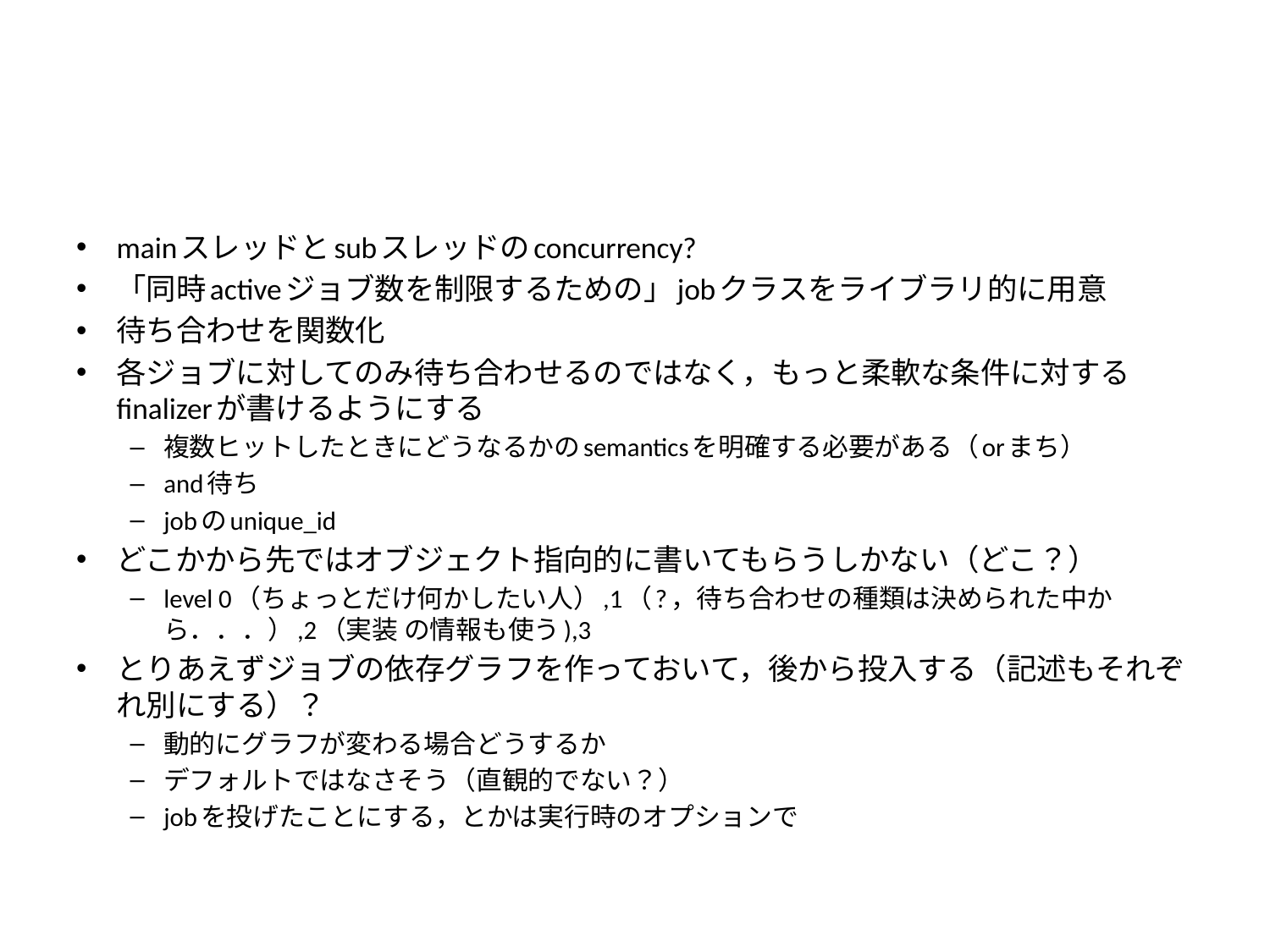

#
mainスレッドとsubスレッドのconcurrency?
「同時activeジョブ数を制限するための」jobクラスをライブラリ的に用意
待ち合わせを関数化
各ジョブに対してのみ待ち合わせるのではなく，もっと柔軟な条件に対するfinalizerが書けるようにする
複数ヒットしたときにどうなるかのsemanticsを明確する必要がある（orまち）
and待ち
jobのunique_id
どこかから先ではオブジェクト指向的に書いてもらうしかない（どこ？）
level 0（ちょっとだけ何かしたい人）,1（?，待ち合わせの種類は決められた中から．．．）,2（実装 の情報も使う),3
とりあえずジョブの依存グラフを作っておいて，後から投入する（記述もそれぞれ別にする）？
動的にグラフが変わる場合どうするか
デフォルトではなさそう（直観的でない？）
jobを投げたことにする，とかは実行時のオプションで